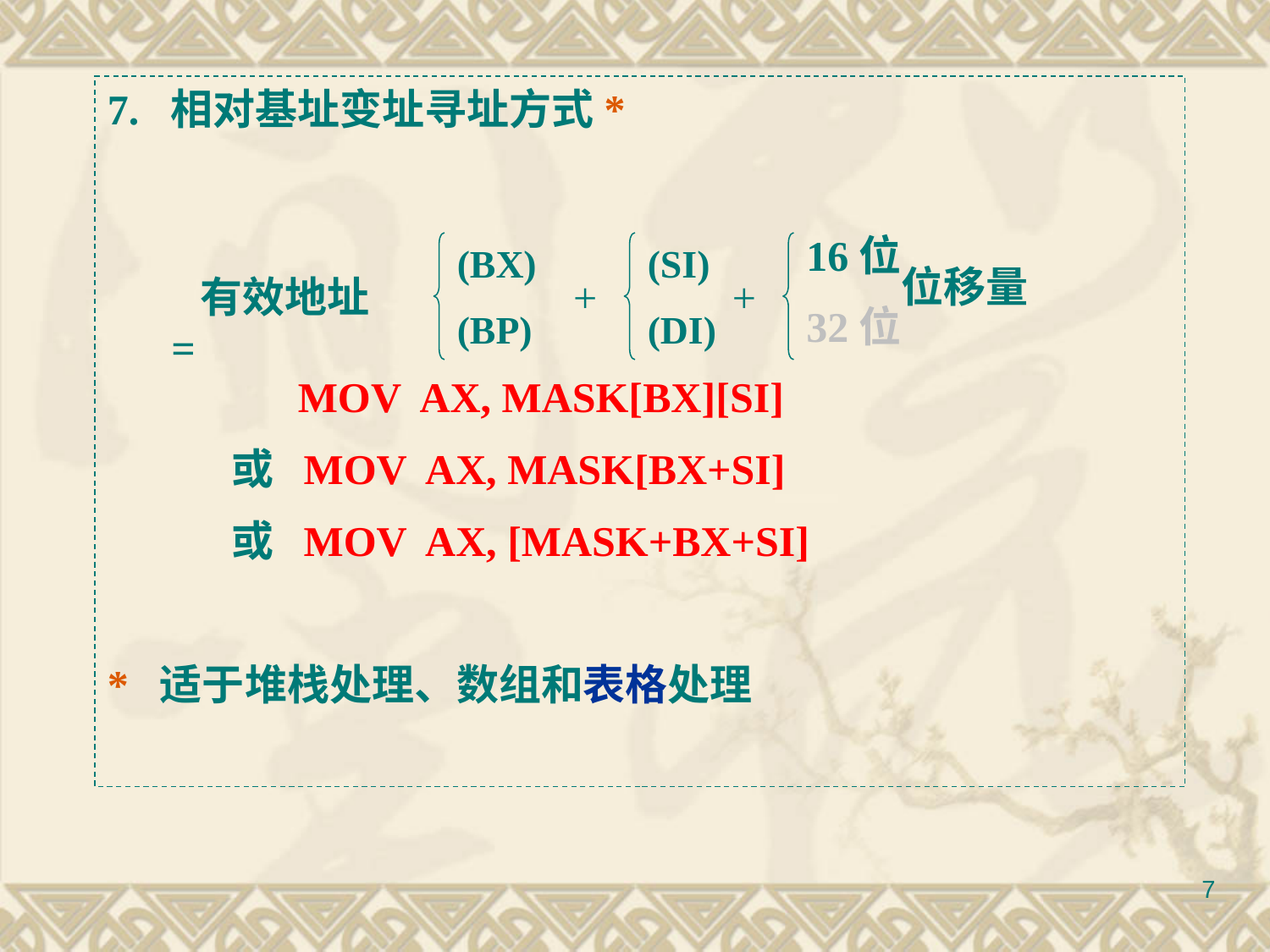

7.  相对基址变址寻址方式*

                  MOV  AX, MASK[BX][SI]
            或  MOV  AX, MASK[BX+SI]
            或  MOV  AX, [MASK+BX+SI]

*  适于堆栈处理、数组和表格处理

16位
32位

(BX)
(BP)

(SI)
(DI)

位移量
  有效地址 =
+
+
7